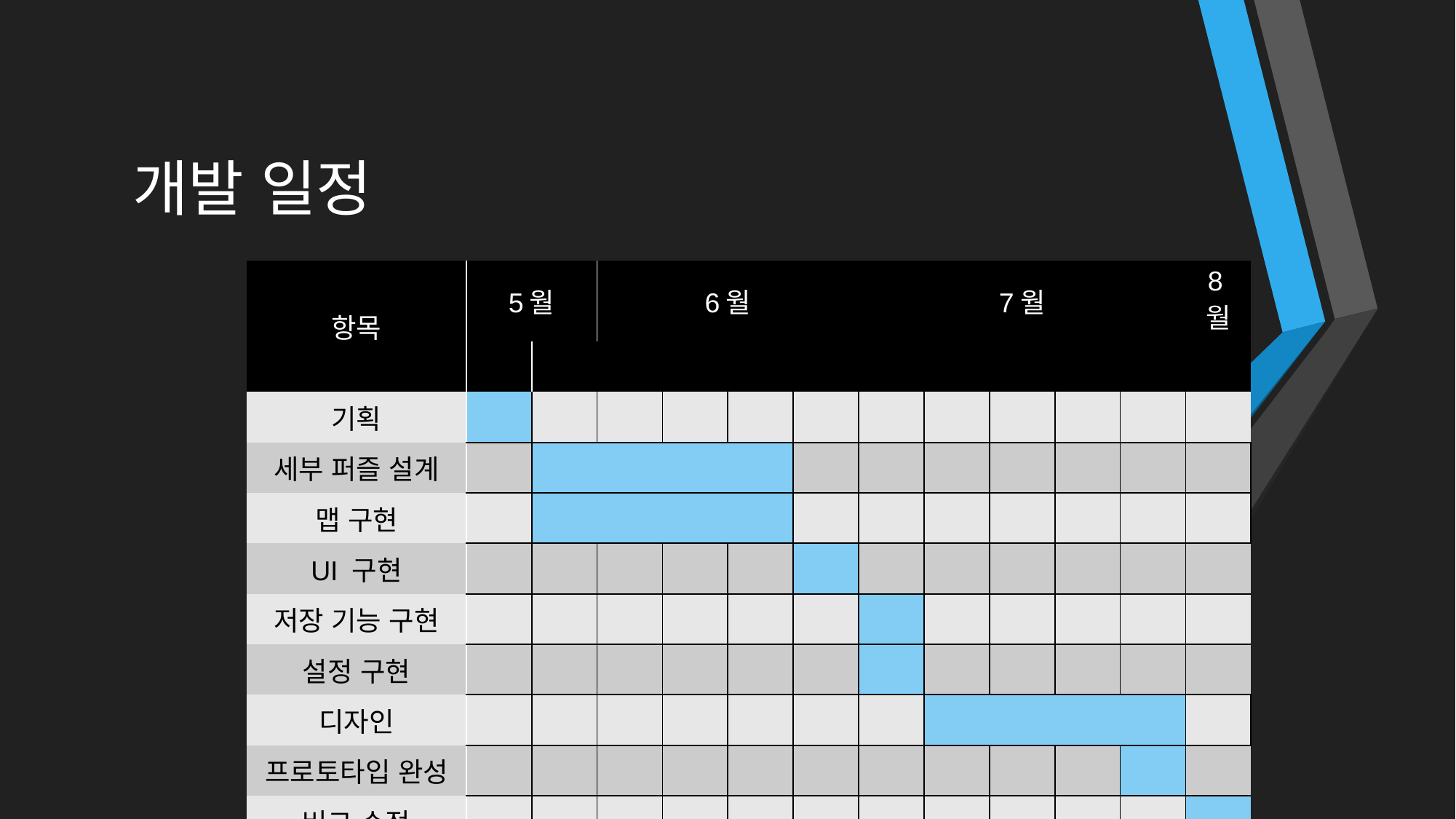

# 개발 일정
| 항목 | 5월 |  | 6월 |  |  |  | 7월 |  |  |  |  | 8월 |
| --- | --- | --- | --- | --- | --- | --- | --- | --- | --- | --- | --- | --- |
|  | 3 | 4 | 1 | 2 | 3 | 4 | 1 | 2 | 3 | 4 | 5 | 1 |
| 기획 |  |  |  |  |  |  |  |  |  |  |  |  |
| 세부 퍼즐 설계 |  |  |  |  |  |  |  |  |  |  |  |  |
| 맵 구현 |  |  |  |  |  |  |  |  |  |  |  |  |
| UI 구현 |  |  |  |  |  |  |  |  |  |  |  |  |
| 저장 기능 구현 |  |  |  |  |  |  |  |  |  |  |  |  |
| 설정 구현 |  |  |  |  |  |  |  |  |  |  |  |  |
| 디자인 |  |  |  |  |  |  |  |  |  |  |  |  |
| 프로토타입 완성 |  |  |  |  |  |  |  |  |  |  |  |  |
| 버그 수정 |  |  |  |  |  |  |  |  |  |  |  |  |
| 완성 |  |  |  |  |  |  |  |  |  |  |  |  |